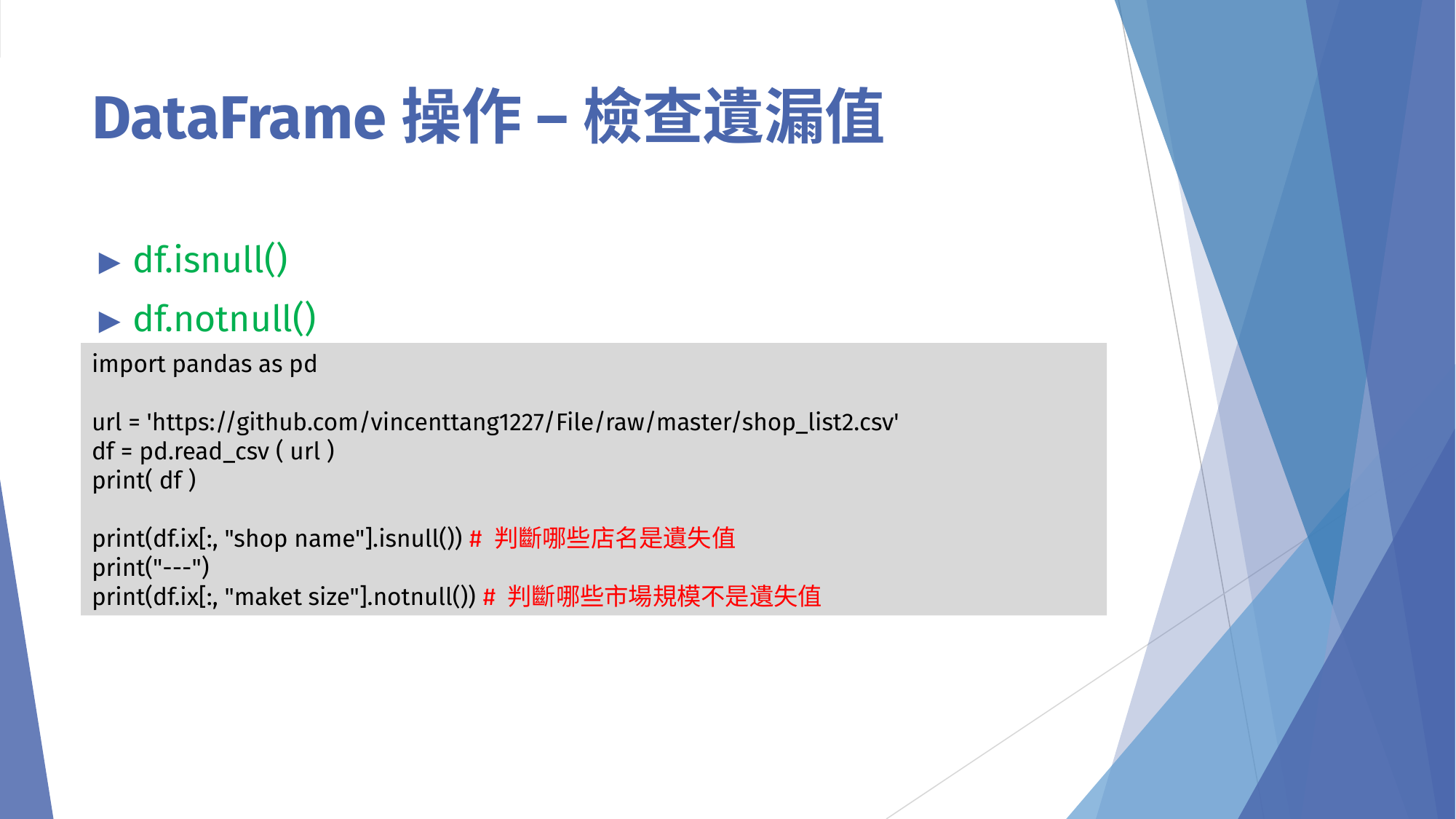

# DataFrame操作 – 檢查遺漏值
df.isnull()
df.notnull()
import pandas as pd

url = 'https://github.com/vincenttang1227/File/raw/master/shop_list2.csv'
df = pd.read_csv ( url )
print( df )

print(df.ix[:, "shop name"].isnull()) # 判斷哪些店名是遺失值
print("---")
print(df.ix[:, "maket size"].notnull()) # 判斷哪些市場規模不是遺失值